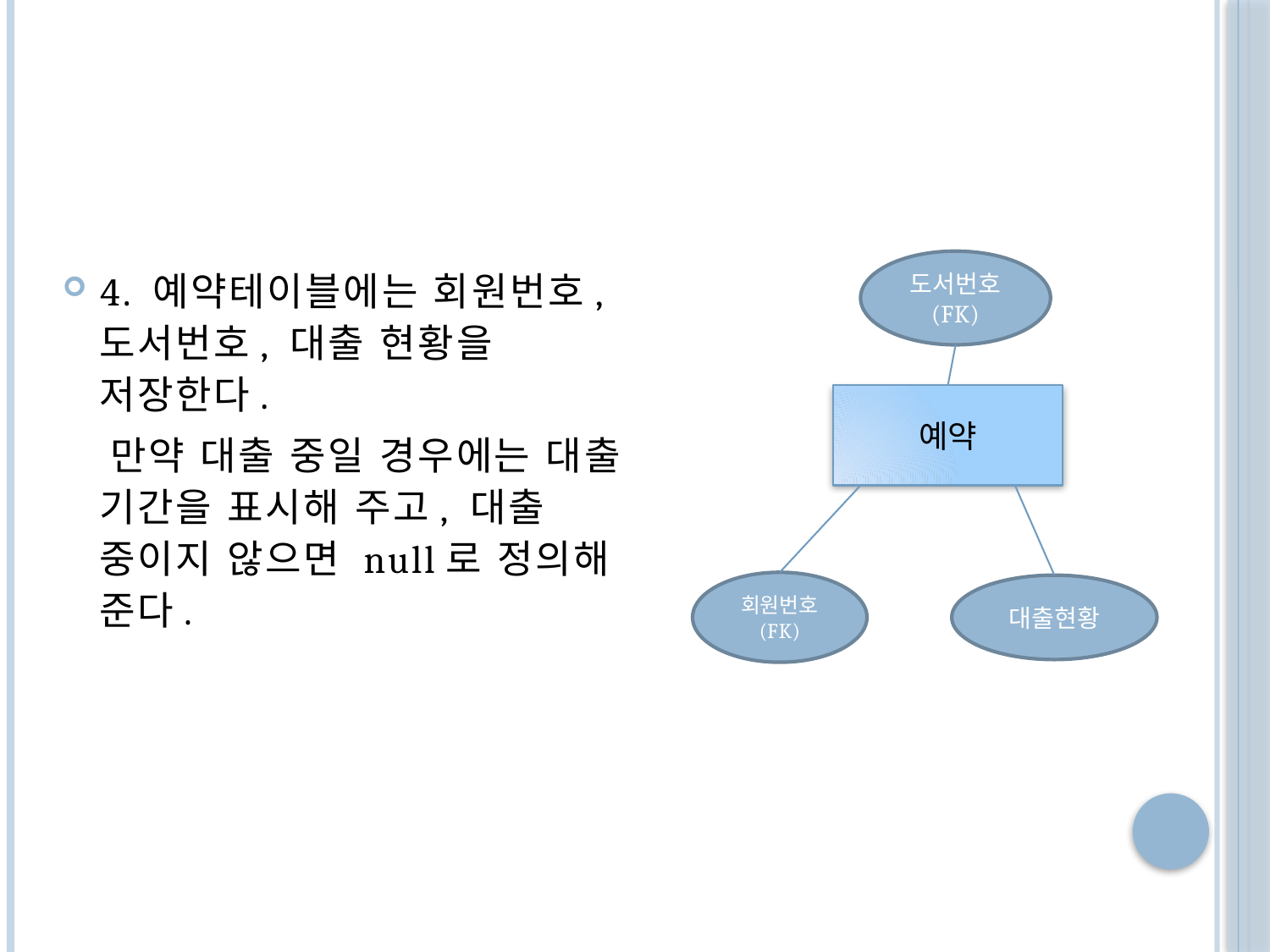

4. 예약테이블에는 회원번호, 도서번호, 대출 현황을 저장한다.
   만약 대출 중일 경우에는 대출 기간을 표시해 주고, 대출 중이지 않으면 null로 정의해 준다.

도서번호
(FK)
예약
회원번호
(FK)
대출현황